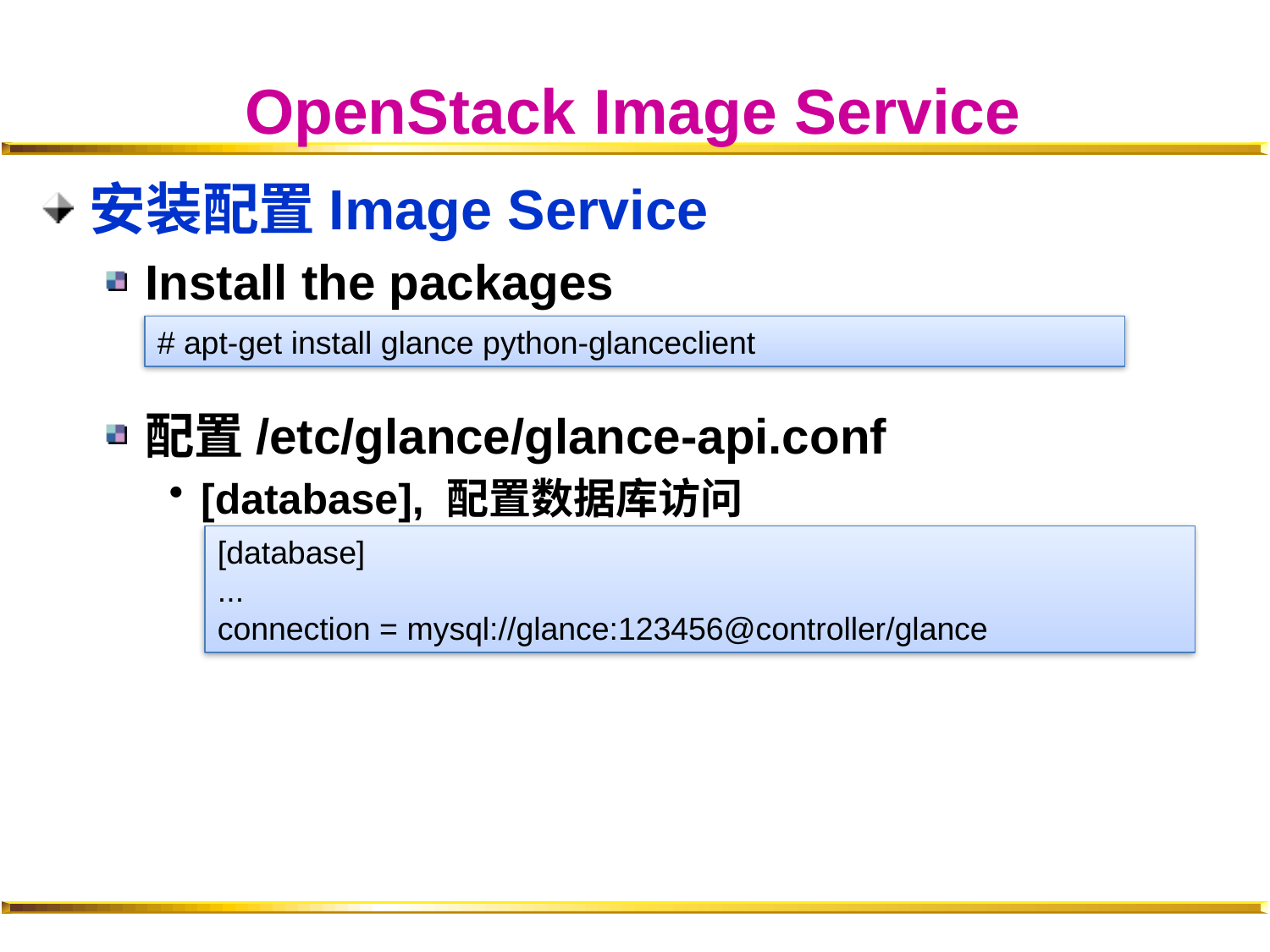

# OpenStack Image Service
安装配置Image Service
Install the packages

配置/etc/glance/glance-api.conf
[database], 配置数据库访问

# apt-get install glance python-glanceclient
[database]
...
connection = mysql://glance:123456@controller/glance